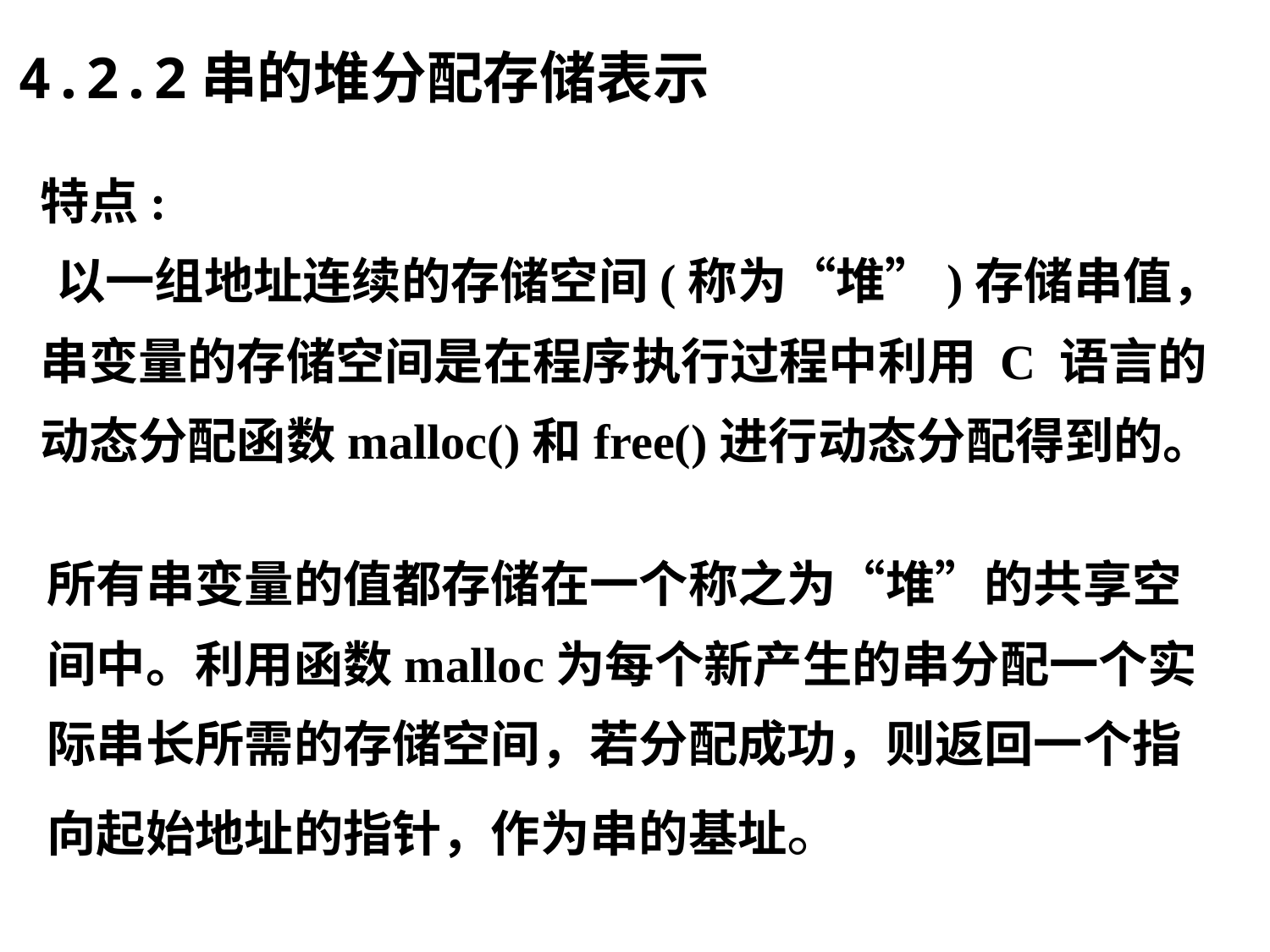

4.2.2串的堆分配存储表示
特点:
 以一组地址连续的存储空间(称为“堆”)存储串值，串变量的存储空间是在程序执行过程中利用 C 语言的动态分配函数malloc()和free()进行动态分配得到的。
所有串变量的值都存储在一个称之为“堆”的共享空间中。利用函数malloc为每个新产生的串分配一个实际串长所需的存储空间，若分配成功，则返回一个指向起始地址的指针，作为串的基址。